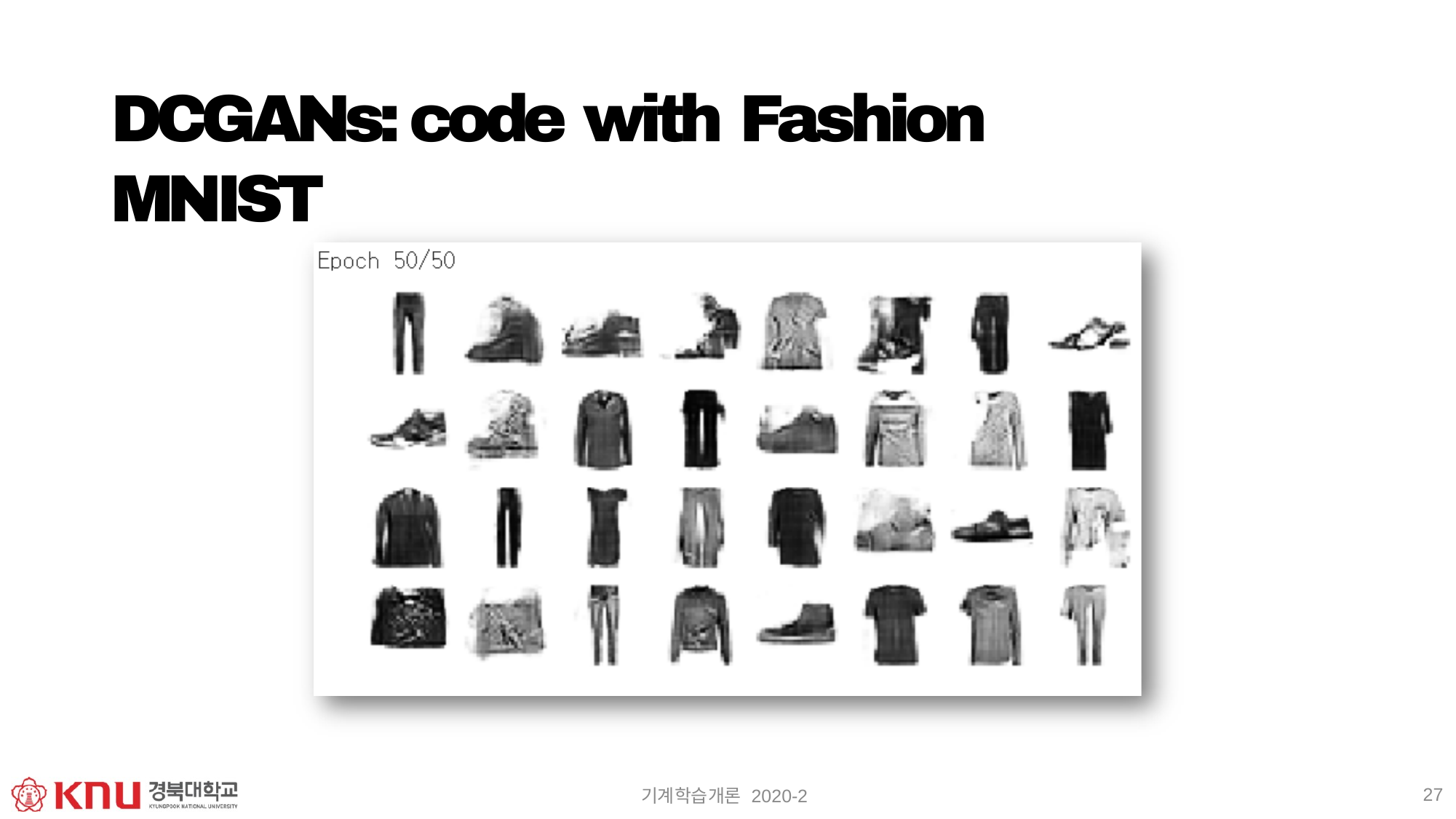

# DCGANs: code with Fashion MNIST

27
기계학습개론 2020-2